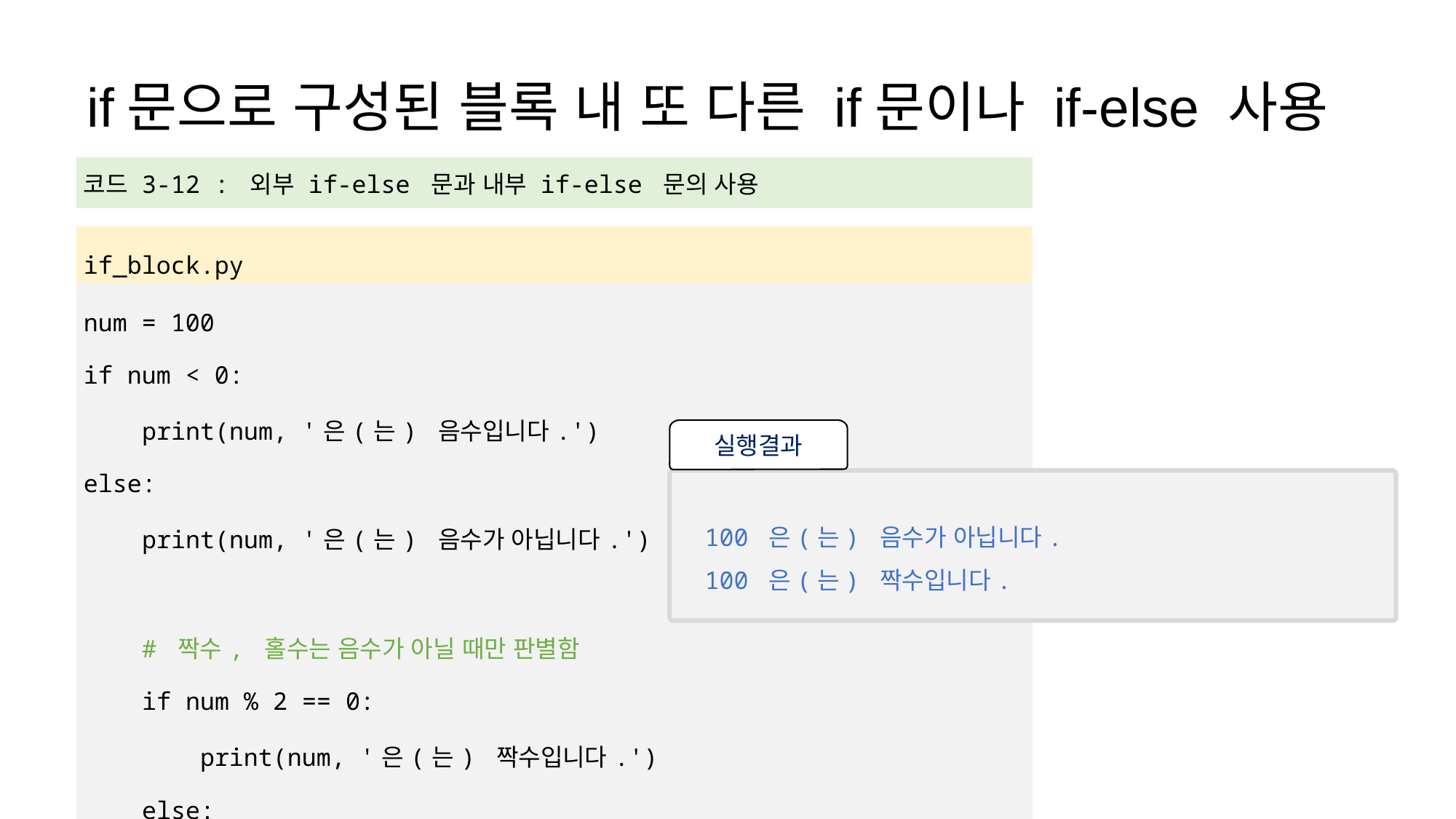

# if문으로 구성된 블록 내 또 다른 if문이나 if-else 사용
| 코드 3-12 : 외부 if-else 문과 내부 if-else 문의 사용 |
| --- |
|  |
| if\_block.py |
| num = 100 if num < 0: print(num, '은(는) 음수입니다.') else: print(num, '은(는) 음수가 아닙니다.') # 짝수, 홀수는 음수가 아닐 때만 판별함 if num % 2 == 0: print(num, '은(는) 짝수입니다.') else: print(num, '은(는) 홀수입니다.') |

실행결과

100 은(는) 음수가 아닙니다.
100 은(는) 짝수입니다.